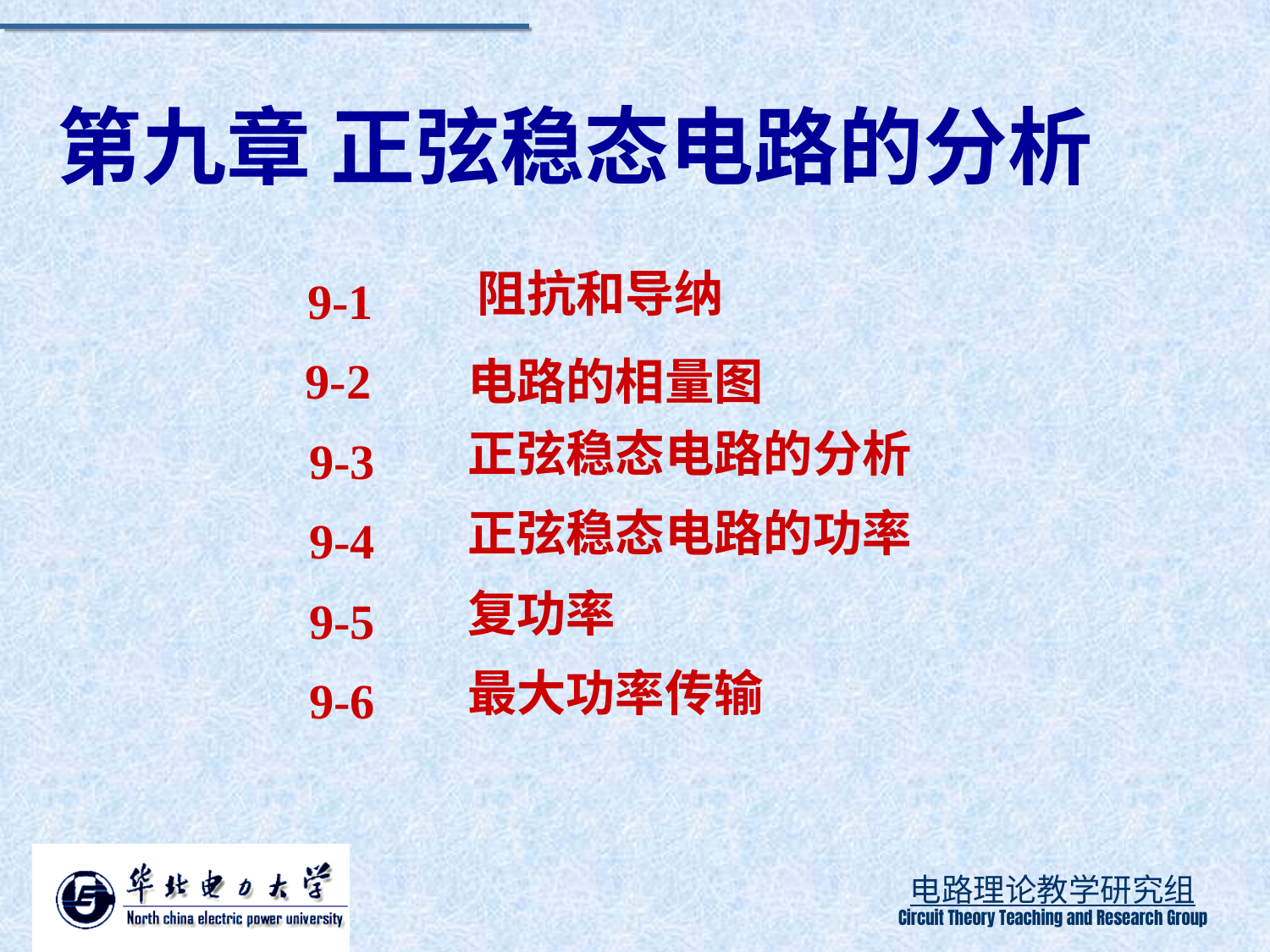

第九章 正弦稳态电路的分析
阻抗和导纳
9-1
9-2
电路的相量图
正弦稳态电路的分析
9-3
正弦稳态电路的功率
9-4
复功率
9-5
最大功率传输
9-6